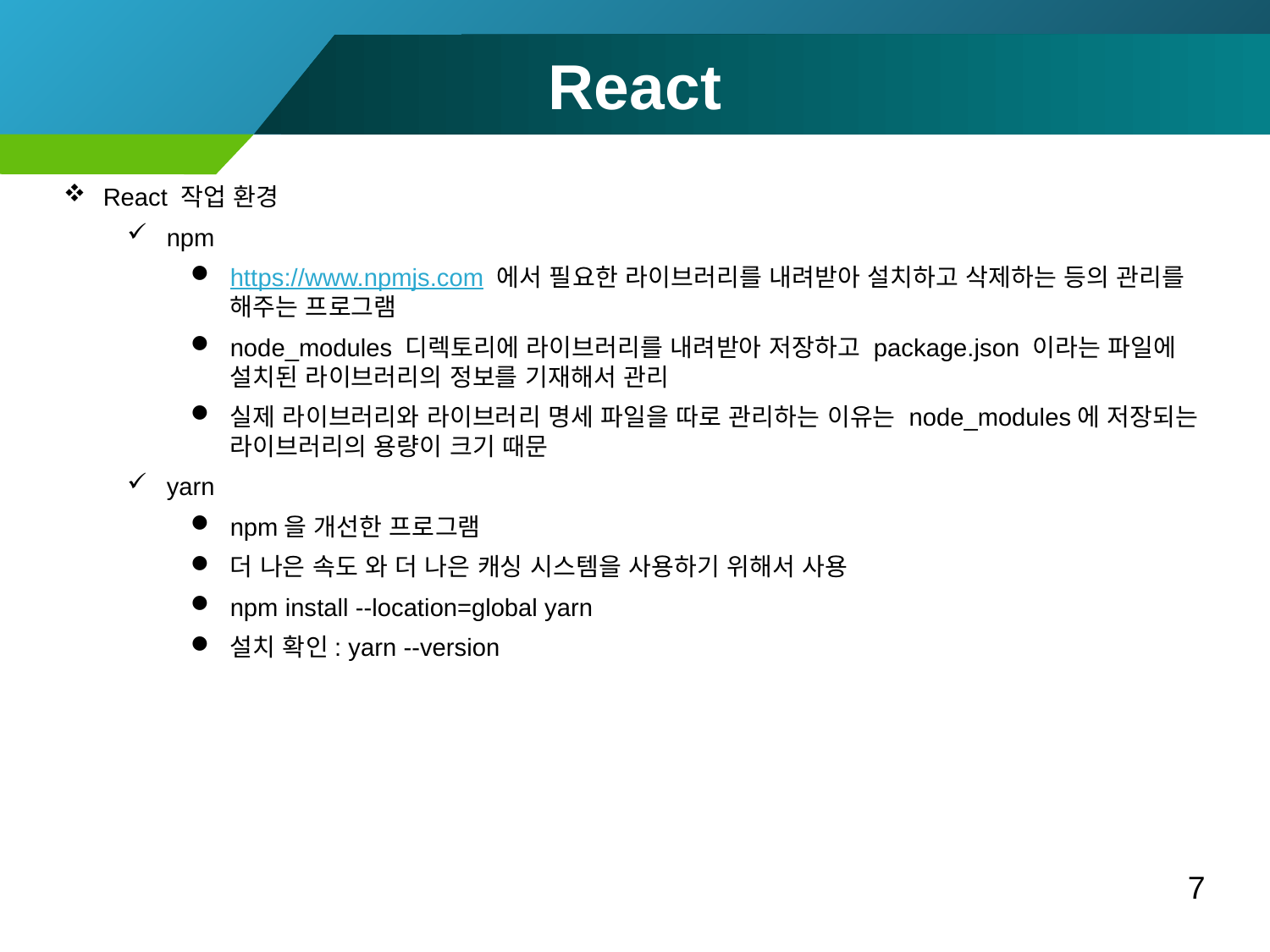

React
React 작업 환경
npm
https://www.npmjs.com 에서 필요한 라이브러리를 내려받아 설치하고 삭제하는 등의 관리를 해주는 프로그램
node_modules 디렉토리에 라이브러리를 내려받아 저장하고 package.json 이라는 파일에 설치된 라이브러리의 정보를 기재해서 관리
실제 라이브러리와 라이브러리 명세 파일을 따로 관리하는 이유는 node_modules에 저장되는 라이브러리의 용량이 크기 때문
yarn
npm을 개선한 프로그램
더 나은 속도 와 더 나은 캐싱 시스템을 사용하기 위해서 사용
npm install --location=global yarn
설치 확인: yarn --version

7